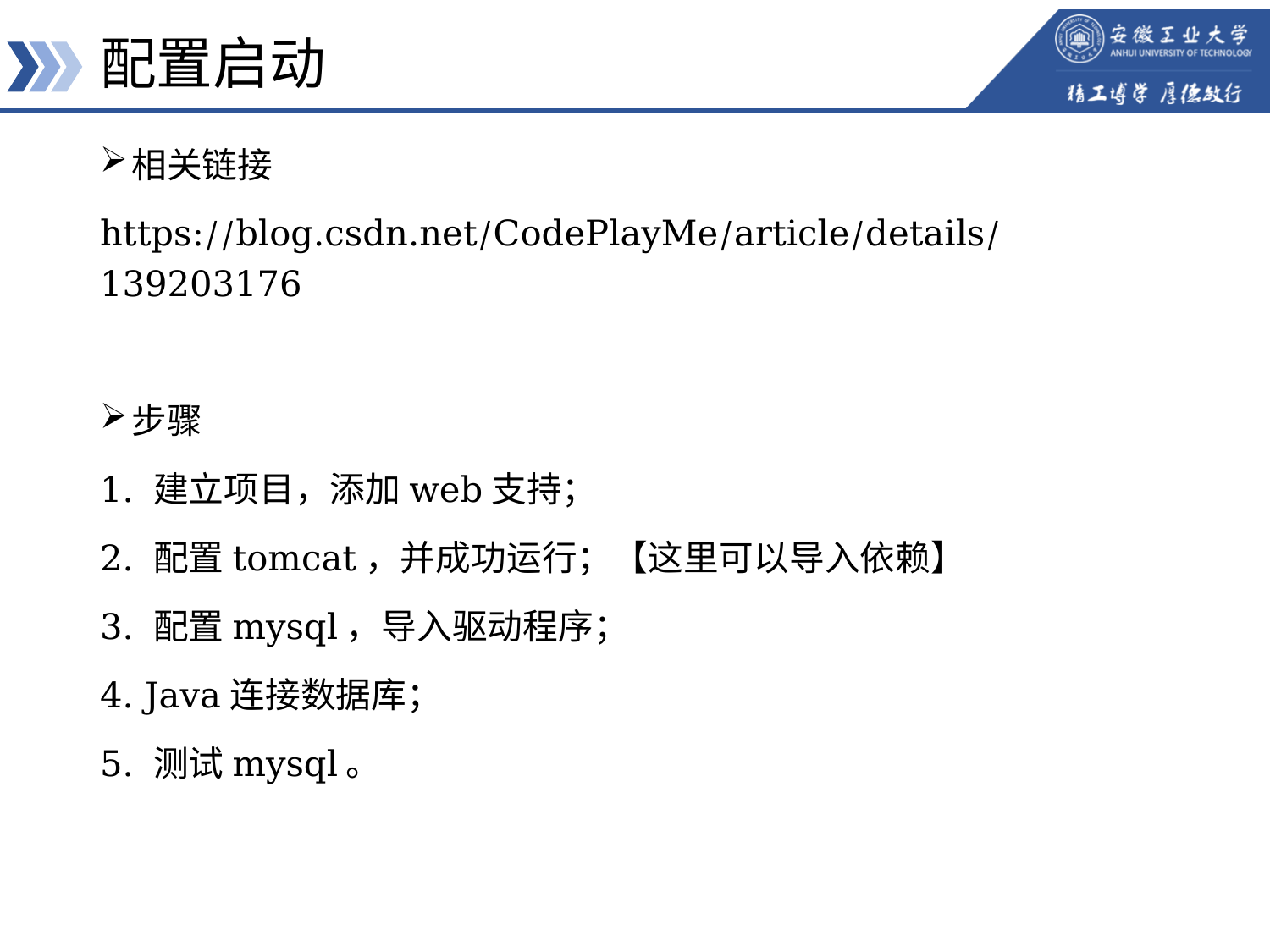

# 配置启动
相关链接
https://blog.csdn.net/CodePlayMe/article/details/139203176

步骤
1. 建立项目，添加web支持；
2. 配置tomcat，并成功运行；【这里可以导入依赖】
3. 配置mysql，导入驱动程序；
4. Java连接数据库；
5. 测试mysql。